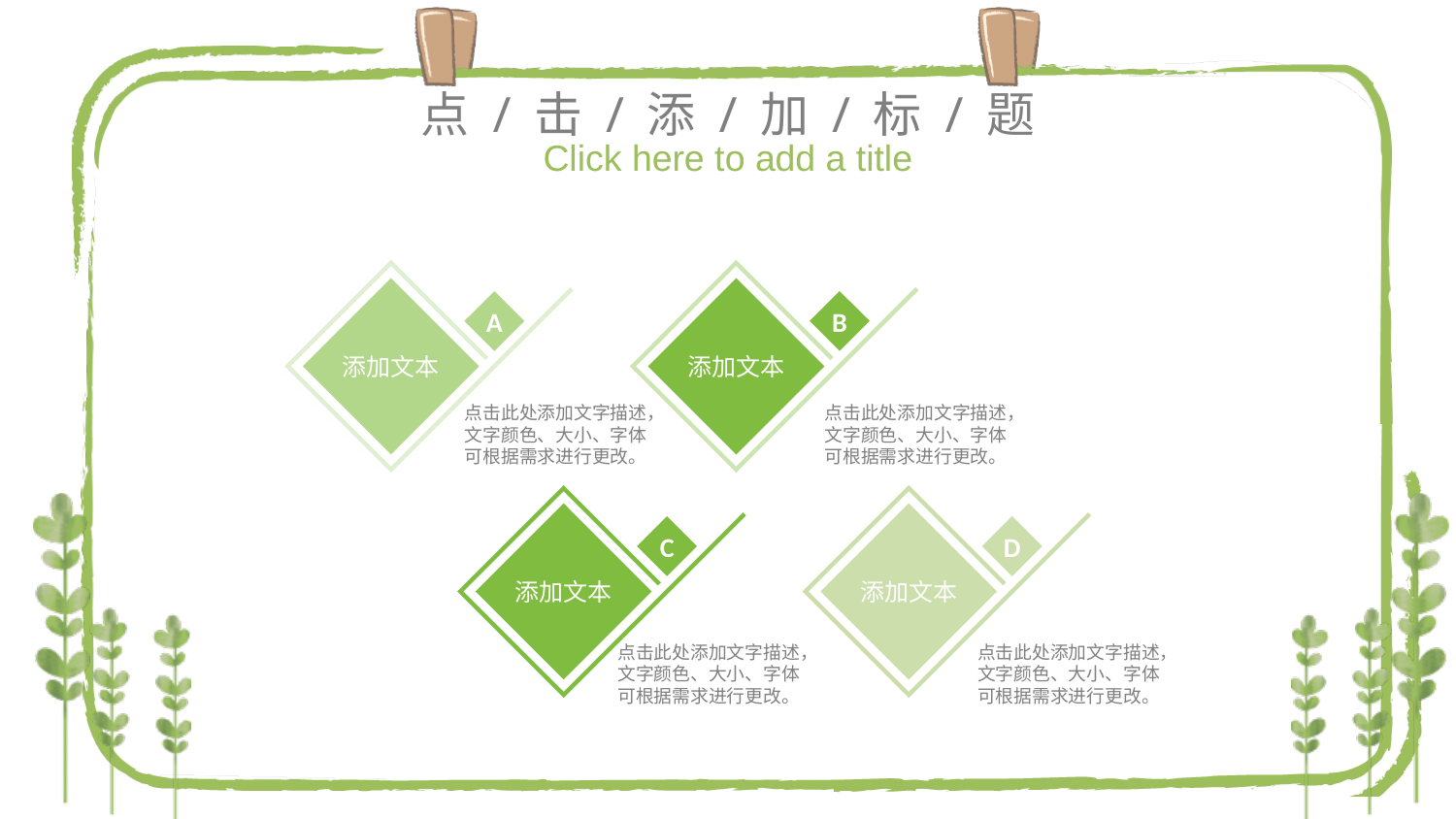

点/击/添/加/标/题
Click here to add a title

添加文本

添加文本
A
B
点击此处添加文字描述，文字颜色、大小、字体可根据需求进行更改。
点击此处添加文字描述，文字颜色、大小、字体可根据需求进行更改。

添加文本

添加文本
C
D
点击此处添加文字描述，文字颜色、大小、字体可根据需求进行更改。
点击此处添加文字描述，文字颜色、大小、字体可根据需求进行更改。